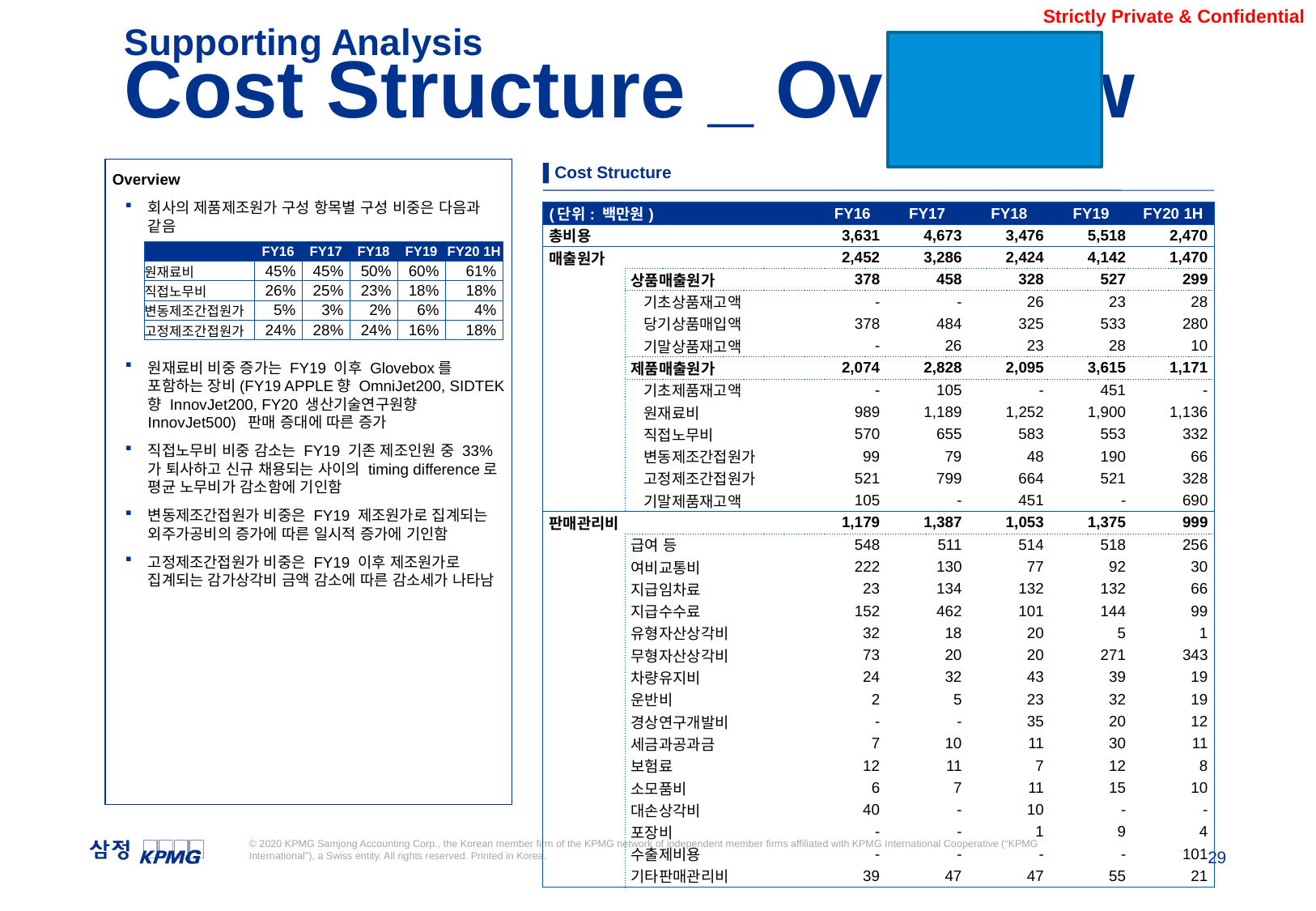

Supporting Analysis

Cost Structure _ Overview
▌Cost Structure

Overview
회사의 제품제조원가 구성 항목별 구성 비중은 다음과 같음

원재료비 비중 증가는 FY19 이후 Glovebox를 포함하는 장비(FY19 APPLE향 OmniJet200, SIDTEK향 InnovJet200, FY20 생산기술연구원향 InnovJet500)  판매 증대에 따른 증가
직접노무비 비중 감소는 FY19 기존 제조인원 중 33%가 퇴사하고 신규 채용되는 사이의 timing difference로 평균 노무비가 감소함에 기인함
변동제조간접원가 비중은 FY19 제조원가로 집계되는 외주가공비의 증가에 따른 일시적 증가에 기인함
고정제조간접원가 비중은 FY19 이후 제조원가로 집계되는 감가상각비 금액 감소에 따른 감소세가 나타남
| (단위: 백만원) |  | FY16 | FY17 | FY18 | FY19 | FY20 1H |
| --- | --- | --- | --- | --- | --- | --- |
| 총비용 |  | 3,631 | 4,673 | 3,476 | 5,518 | 2,470 |
| 매출원가 |  | 2,452 | 3,286 | 2,424 | 4,142 | 1,470 |
|  | 상품매출원가 | 378 | 458 | 328 | 527 | 299 |
|  | 기초상품재고액 | - | - | 26 | 23 | 28 |
|  | 당기상품매입액 | 378 | 484 | 325 | 533 | 280 |
|  | 기말상품재고액 | - | 26 | 23 | 28 | 10 |
|  | 제품매출원가 | 2,074 | 2,828 | 2,095 | 3,615 | 1,171 |
|  | 기초제품재고액 | - | 105 | - | 451 | - |
|  | 원재료비 | 989 | 1,189 | 1,252 | 1,900 | 1,136 |
|  | 직접노무비 | 570 | 655 | 583 | 553 | 332 |
|  | 변동제조간접원가 | 99 | 79 | 48 | 190 | 66 |
|  | 고정제조간접원가 | 521 | 799 | 664 | 521 | 328 |
|  | 기말제품재고액 | 105 | - | 451 | - | 690 |
| 판매관리비 |  | 1,179 | 1,387 | 1,053 | 1,375 | 999 |
|  | 급여 등 | 548 | 511 | 514 | 518 | 256 |
|  | 여비교통비 | 222 | 130 | 77 | 92 | 30 |
|  | 지급임차료 | 23 | 134 | 132 | 132 | 66 |
|  | 지급수수료 | 152 | 462 | 101 | 144 | 99 |
|  | 유형자산상각비 | 32 | 18 | 20 | 5 | 1 |
|  | 무형자산상각비 | 73 | 20 | 20 | 271 | 343 |
|  | 차량유지비 | 24 | 32 | 43 | 39 | 19 |
|  | 운반비 | 2 | 5 | 23 | 32 | 19 |
|  | 경상연구개발비 | - | - | 35 | 20 | 12 |
|  | 세금과공과금 | 7 | 10 | 11 | 30 | 11 |
|  | 보험료 | 12 | 11 | 7 | 12 | 8 |
|  | 소모품비 | 6 | 7 | 11 | 15 | 10 |
|  | 대손상각비 | 40 | - | 10 | - | - |
|  | 포장비 | - | - | 1 | 9 | 4 |
|  | 수출제비용 | - | - | - | - | 101 |
|  | 기타판매관리비 | 39 | 47 | 47 | 55 | 21 |
|  | FY16 | FY17 | FY18 | FY19 | FY20 1H |
| --- | --- | --- | --- | --- | --- |
| 원재료비 | 45% | 45% | 50% | 60% | 61% |
| 직접노무비 | 26% | 25% | 23% | 18% | 18% |
| 변동제조간접원가 | 5% | 3% | 2% | 6% | 4% |
| 고정제조간접원가 | 24% | 28% | 24% | 16% | 18% |